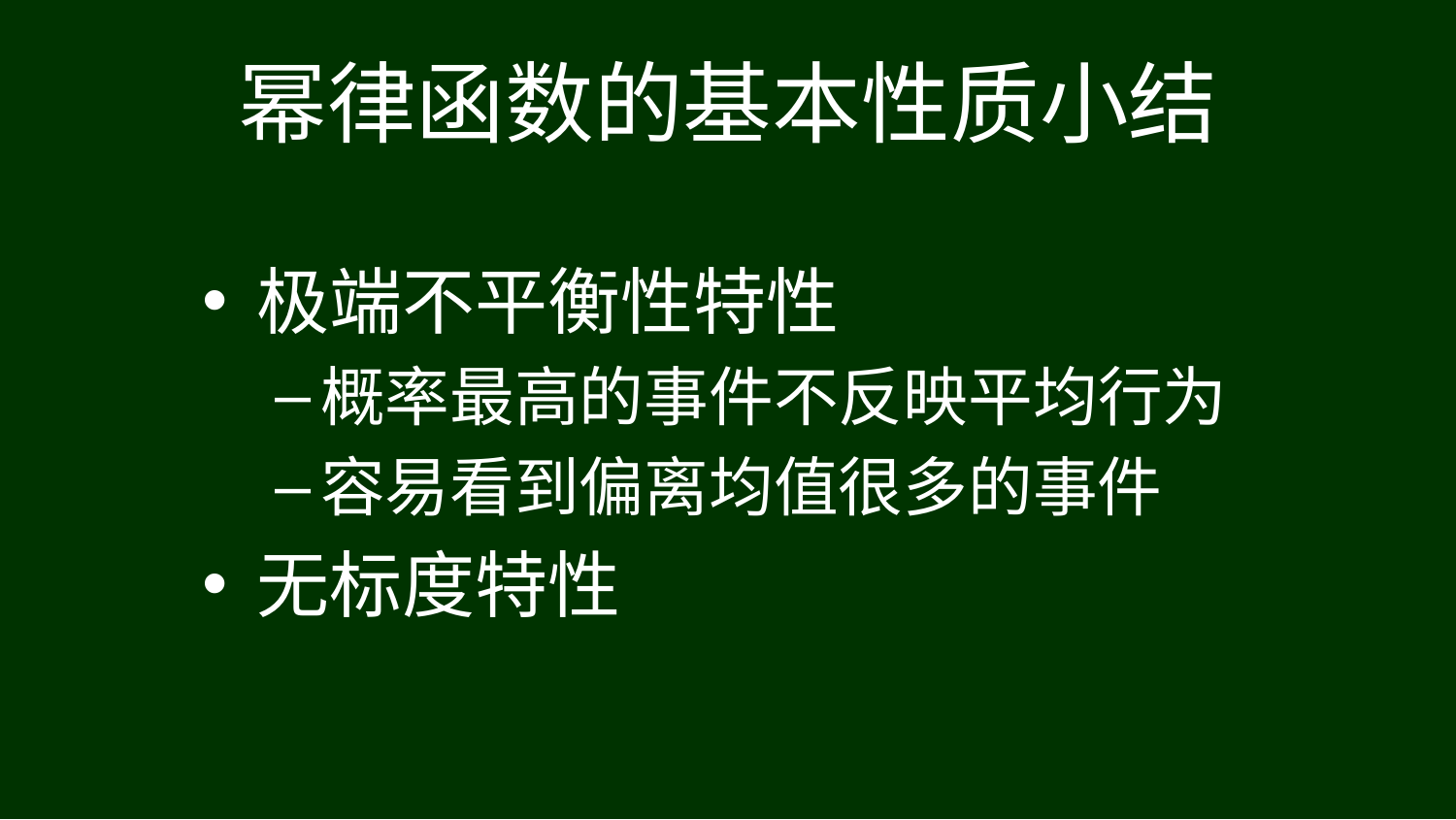

幂律函数的基本性质小结
极端不平衡性特性
概率最高的事件不反映平均行为
容易看到偏离均值很多的事件
无标度特性